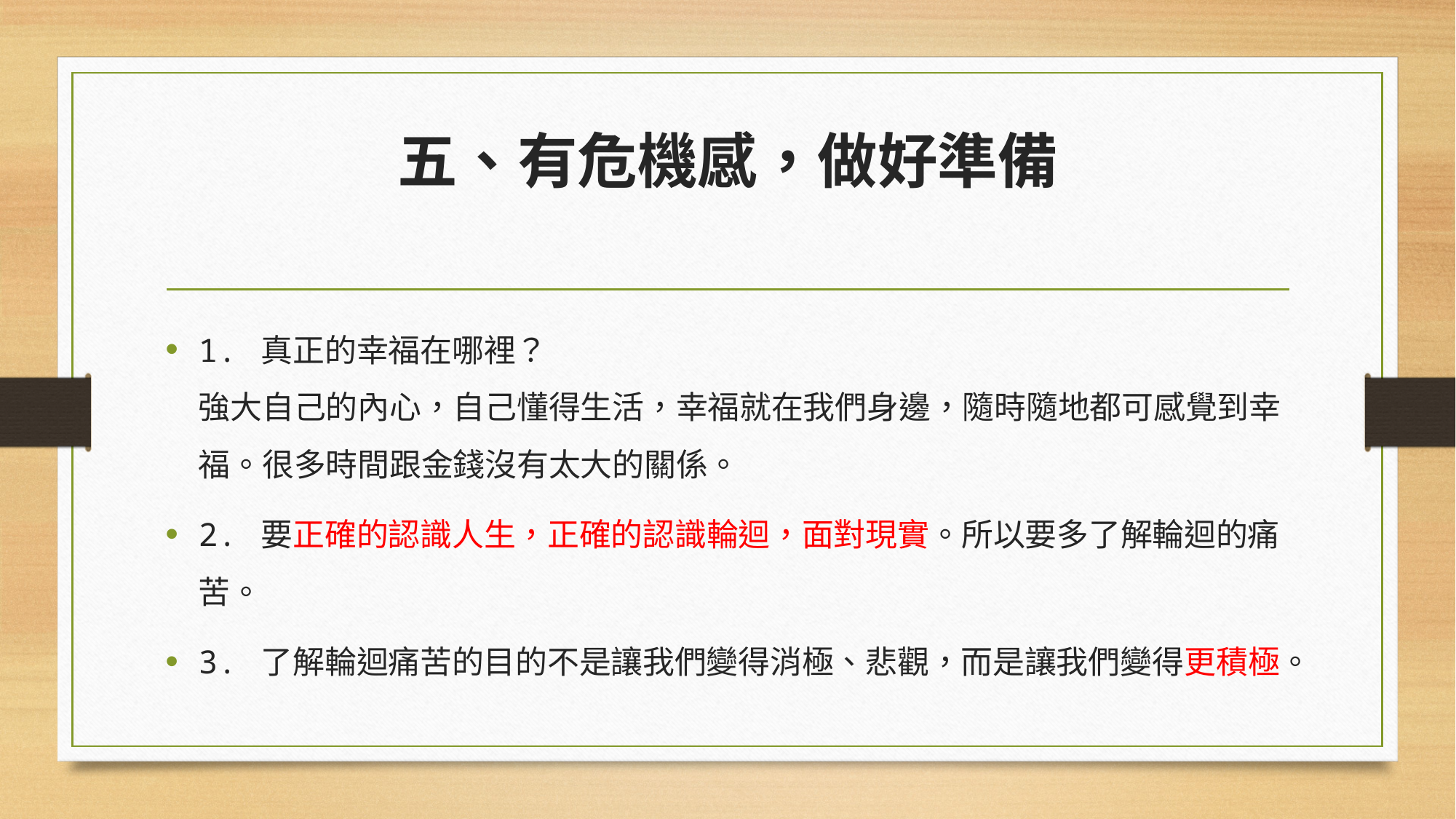

# 五、有危機感，做好準備
1. 真正的幸福在哪裡？
強大自己的內心，自己懂得生活，幸福就在我們身邊，隨時隨地都可感覺到幸福。很多時間跟金錢沒有太大的關係。
2. 要正確的認識人生，正確的認識輪迴，面對現實。所以要多了解輪迴的痛苦。
3. 了解輪迴痛苦的目的不是讓我們變得消極、悲觀，而是讓我們變得更積極。